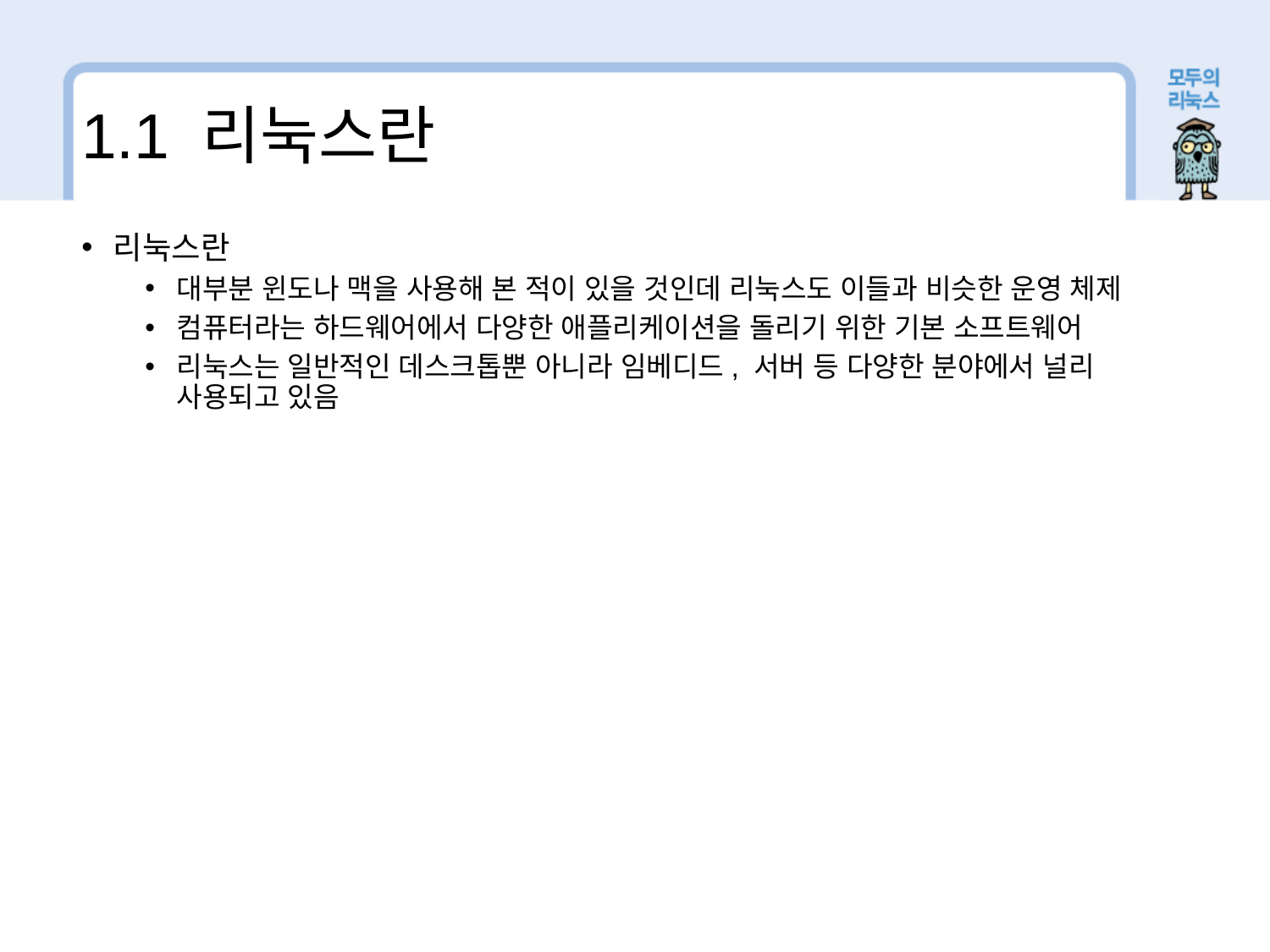

1.1 리눅스란
리눅스란
대부분 윈도나 맥을 사용해 본 적이 있을 것인데 리눅스도 이들과 비슷한 운영 체제
컴퓨터라는 하드웨어에서 다양한 애플리케이션을 돌리기 위한 기본 소프트웨어
리눅스는 일반적인 데스크톱뿐 아니라 임베디드, 서버 등 다양한 분야에서 널리 사용되고 있음